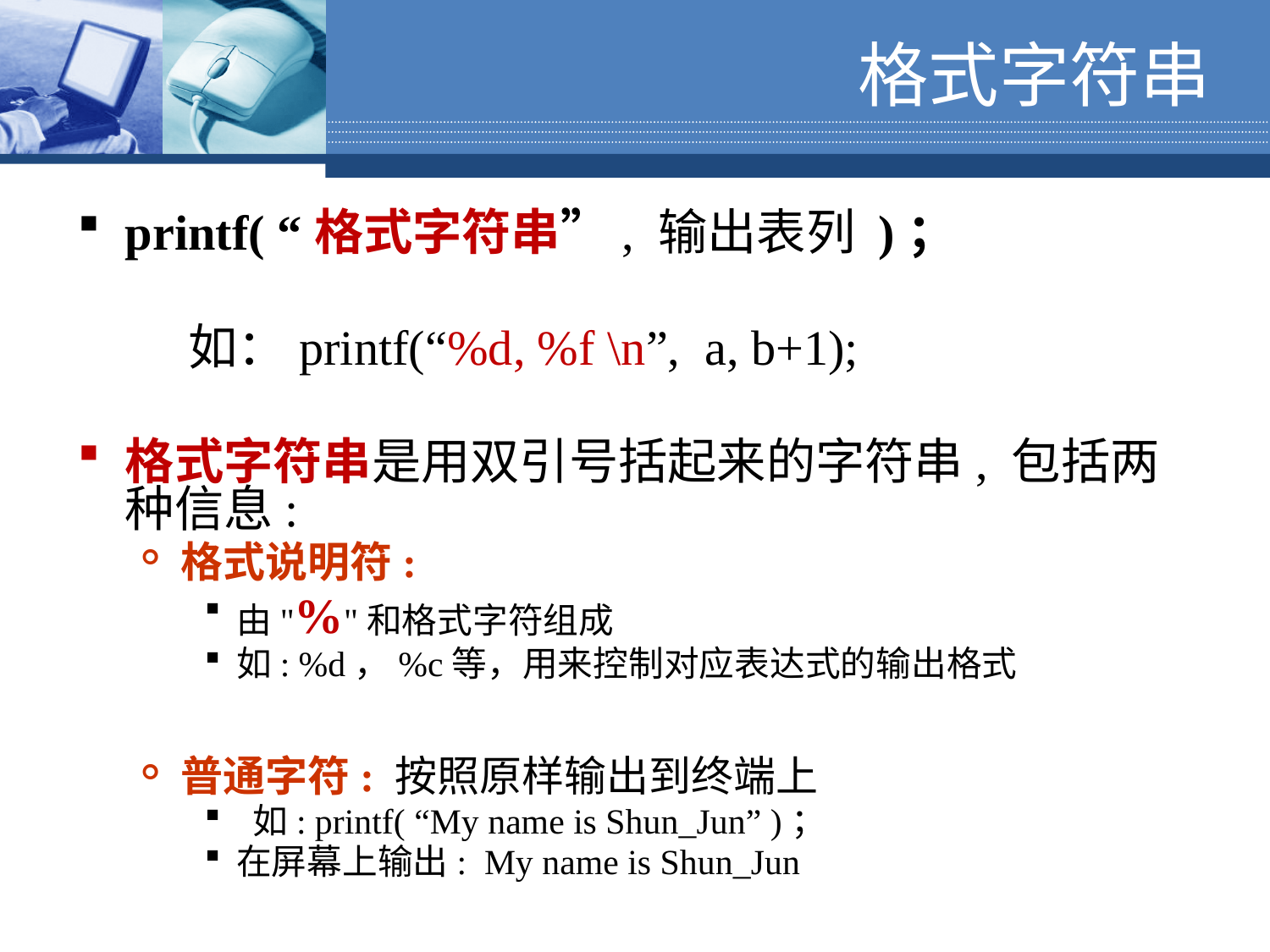

# 格式字符串
printf( “格式字符串”, 输出表列 )；

         如：printf(“%d, %f \n”,  a, b+1);

格式字符串是用双引号括起来的字符串, 包括两种信息:
格式说明符:
由"%"和格式字符组成
如: %d，%c等，用来控制对应表达式的输出格式

普通字符: 按照原样输出到终端上
 如: printf( “My name is Shun_Jun” )；
在屏幕上输出:  My name is Shun_Jun